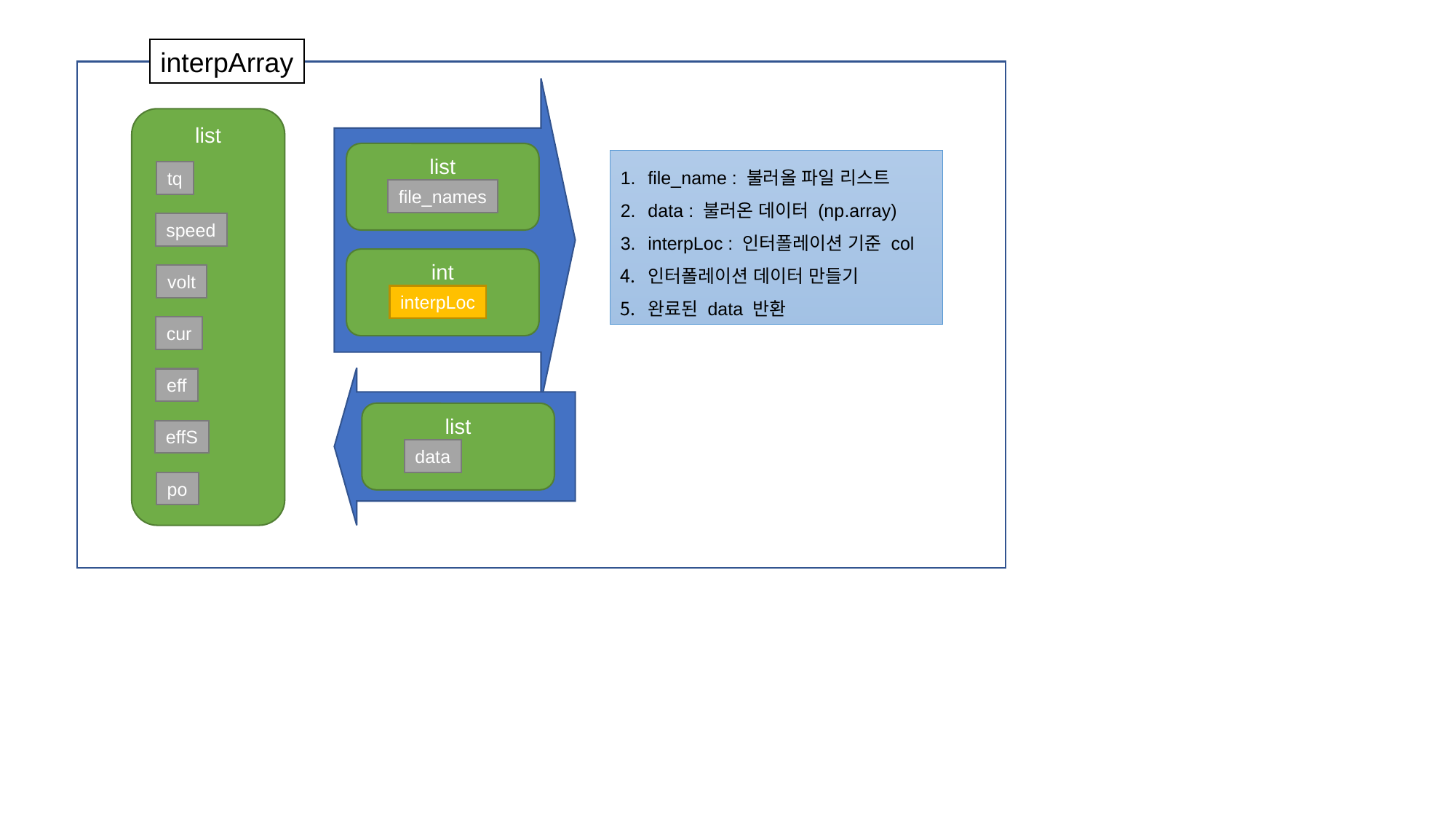

interpArray

list
list
file_name : 불러올 파일 리스트
data : 불러온 데이터 (np.array)
interpLoc : 인터폴레이션 기준 col
인터폴레이션 데이터 만들기
완료된 data 반환
tq
file_names
speed
int
volt
interpLoc
cur

eff
list
effS
data
po